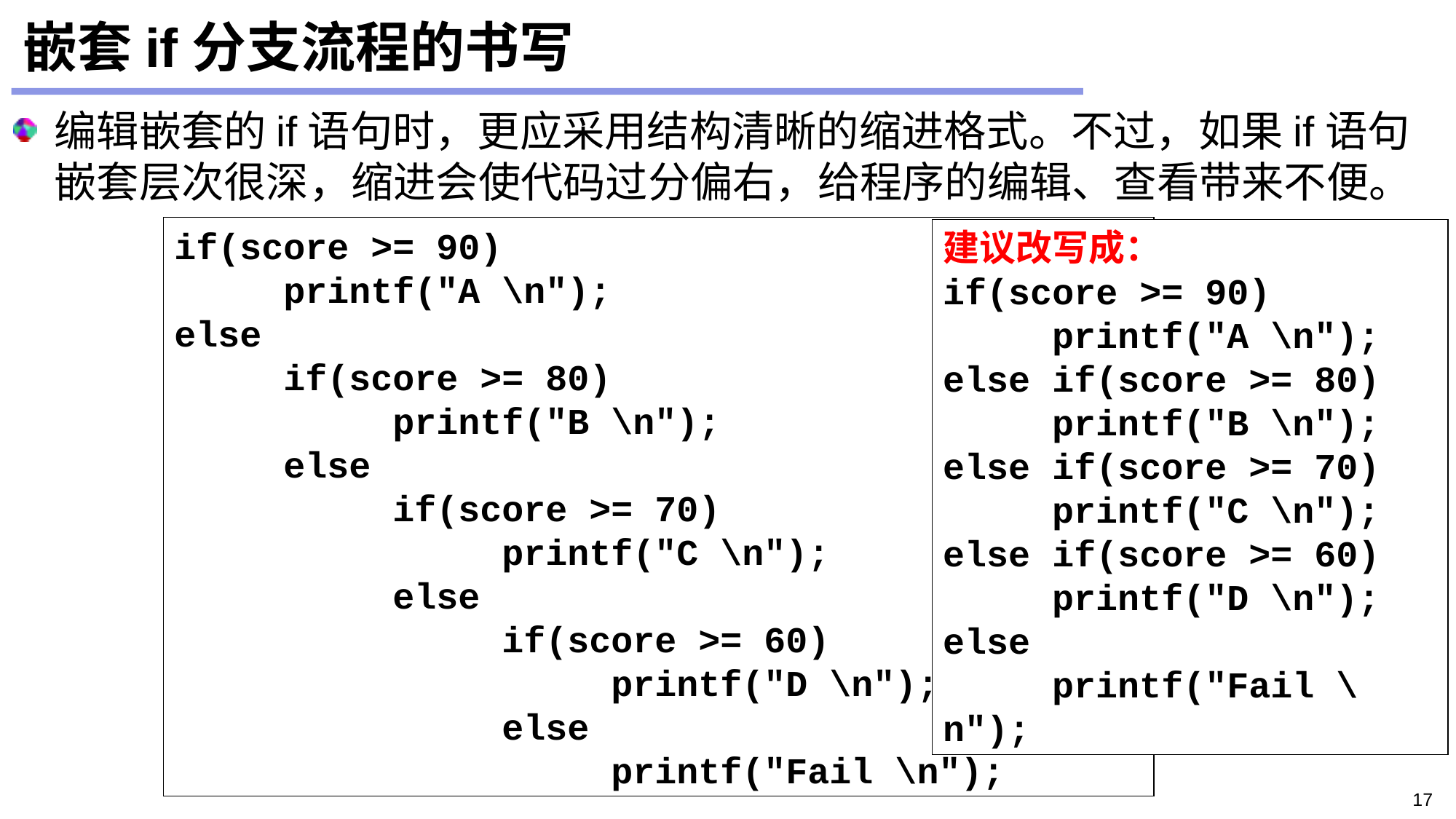

嵌套if分支流程的书写
编辑嵌套的if语句时，更应采用结构清晰的缩进格式。不过，如果if语句嵌套层次很深，缩进会使代码过分偏右，给程序的编辑、查看带来不便。
if(score >= 90)
	printf("A \n");
else
	if(score >= 80)
		printf("B \n");
	else
		if(score >= 70)
			printf("C \n");
		else
			if(score >= 60)
				printf("D \n");
			else
				printf("Fail \n");
建议改写成：
if(score >= 90)
	printf("A \n");
else if(score >= 80)
	printf("B \n");
else if(score >= 70)
	printf("C \n");
else if(score >= 60)
	printf("D \n");
else
	printf("Fail \n");
17